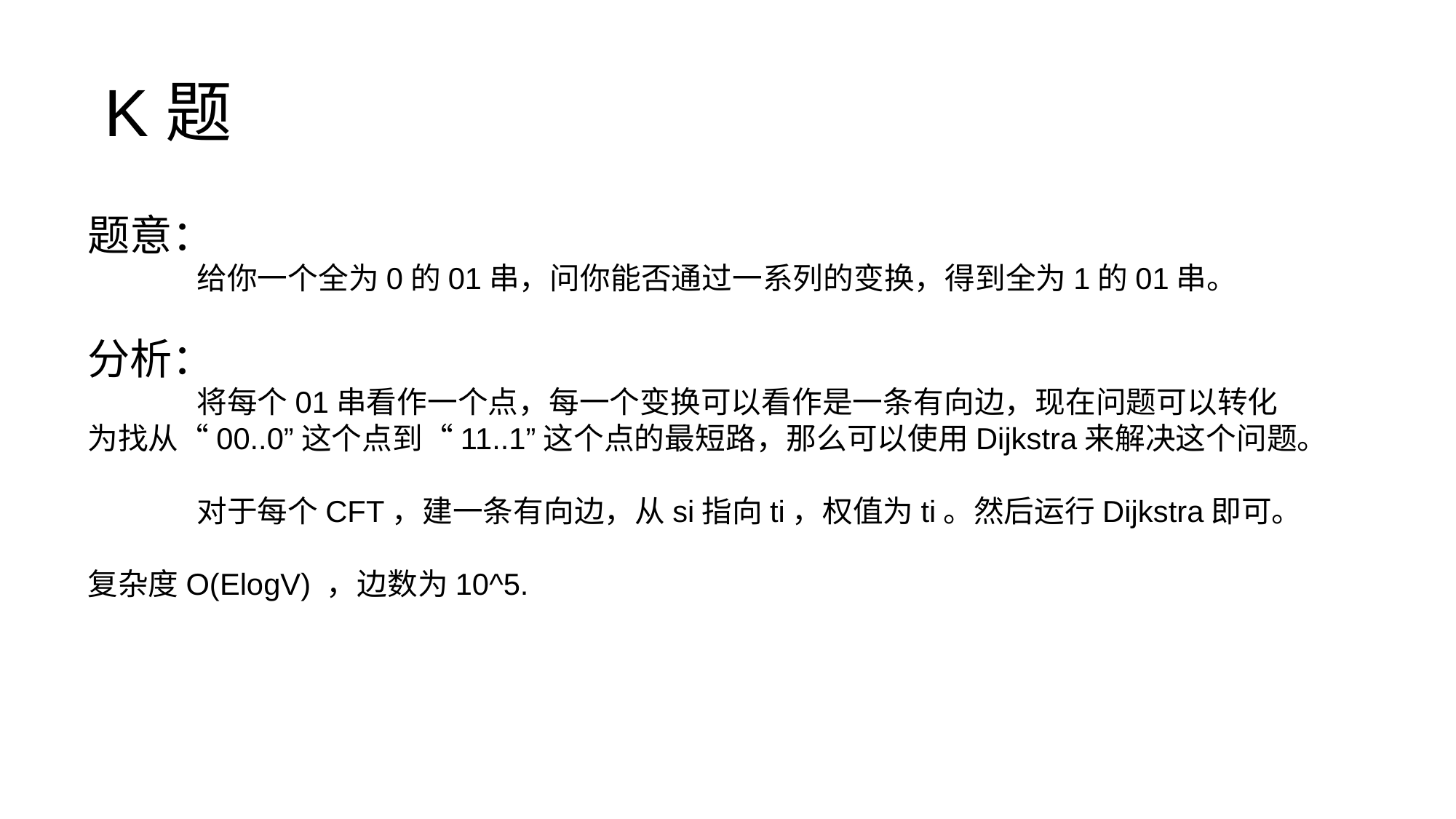

K题
题意：
	给你一个全为0的01串，问你能否通过一系列的变换，得到全为1的01串。

分析：
	将每个01串看作一个点，每一个变换可以看作是一条有向边，现在问题可以转化
为找从“00..0”这个点到“11..1”这个点的最短路，那么可以使用Dijkstra来解决这个问题。

	对于每个CFT，建一条有向边，从si指向ti，权值为ti。然后运行Dijkstra即可。

复杂度O(ElogV) ，边数为10^5.